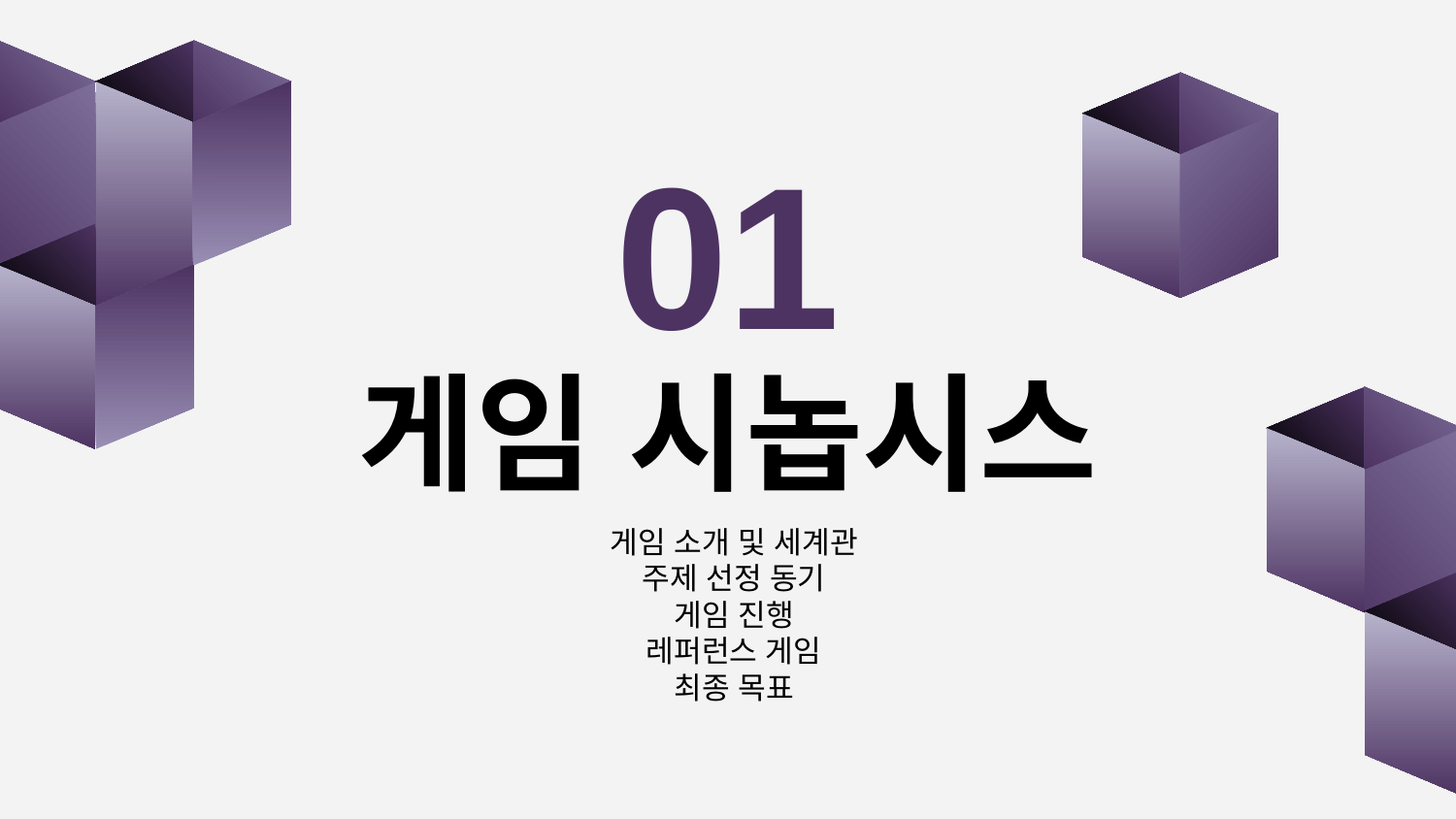

01
# 게임 시놉시스
게임 소개 및 세계관
주제 선정 동기
게임 진행
레퍼런스 게임
최종 목표